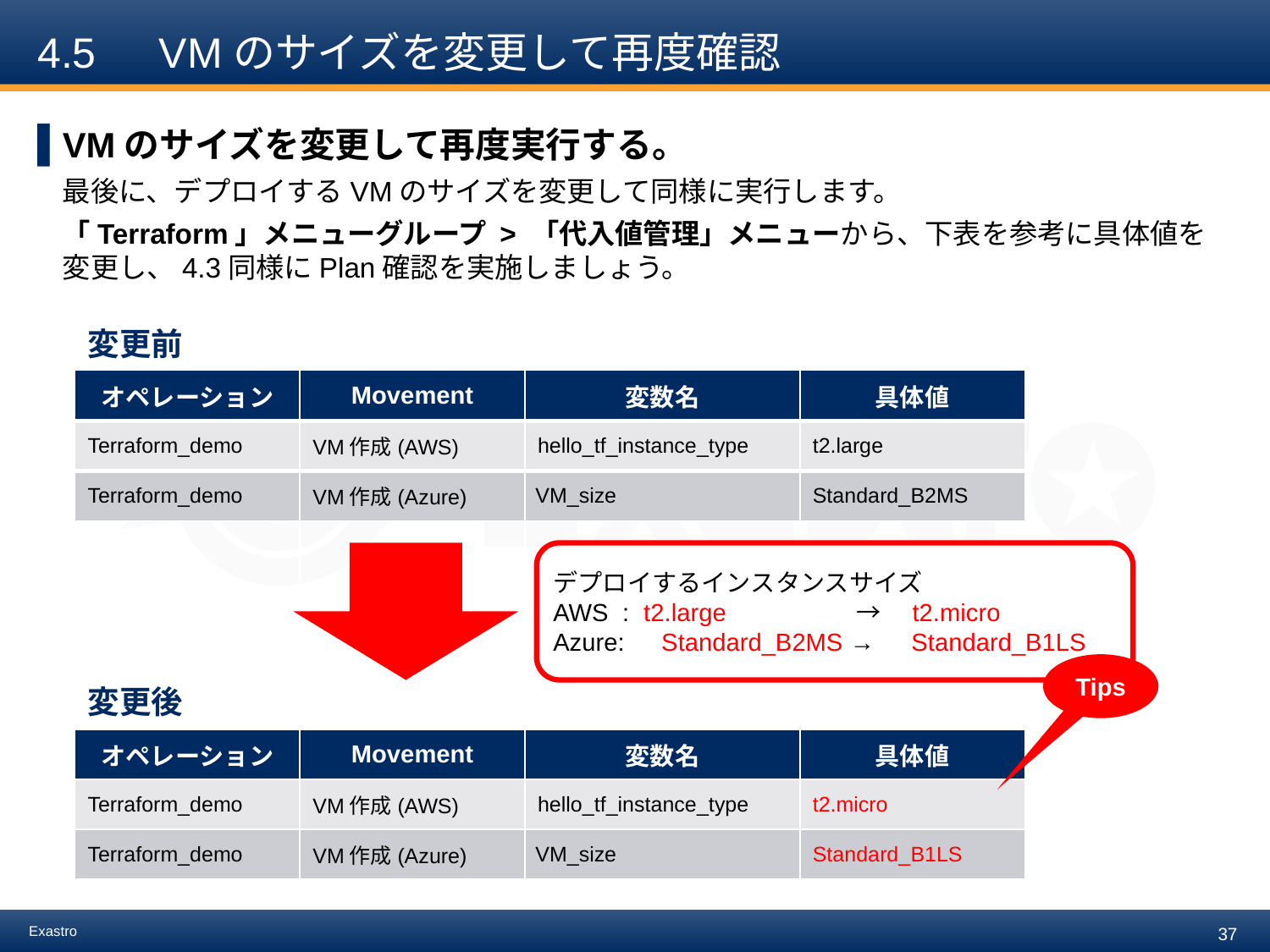

# 4.5　VMのサイズを変更して再度確認
VMのサイズを変更して再度実行する。
最後に、デプロイするVMのサイズを変更して同様に実行します。
「Terraform」メニューグループ > 「代入値管理」メニューから、下表を参考に具体値を変更し、4.3同様にPlan確認を実施しましょう。
| 変更前 |  |  |  |
| --- | --- | --- | --- |
| オペレーション | Movement | 変数名 | 具体値 |
| Terraform\_demo | VM作成(AWS) | hello\_tf\_instance\_type | t2.large |
| Terraform\_demo | VM作成(Azure) | VM\_size | Standard\_B2MS |
|  |  |  |  |
|  |  |  |  |
| 変更後 |  |  |  |
| オペレーション | Movement | 変数名 | 具体値 |
| Terraform\_demo | VM作成(AWS) | hello\_tf\_instance\_type | t2.micro |
| Terraform\_demo | VM作成(Azure) | VM\_size | Standard\_B1LS |

デプロイするインスタンスサイズ
AWS  :  t2.large	　　→　t2.micro
Azure:　Standard_B2MS →　Standard_B1LS
Tips